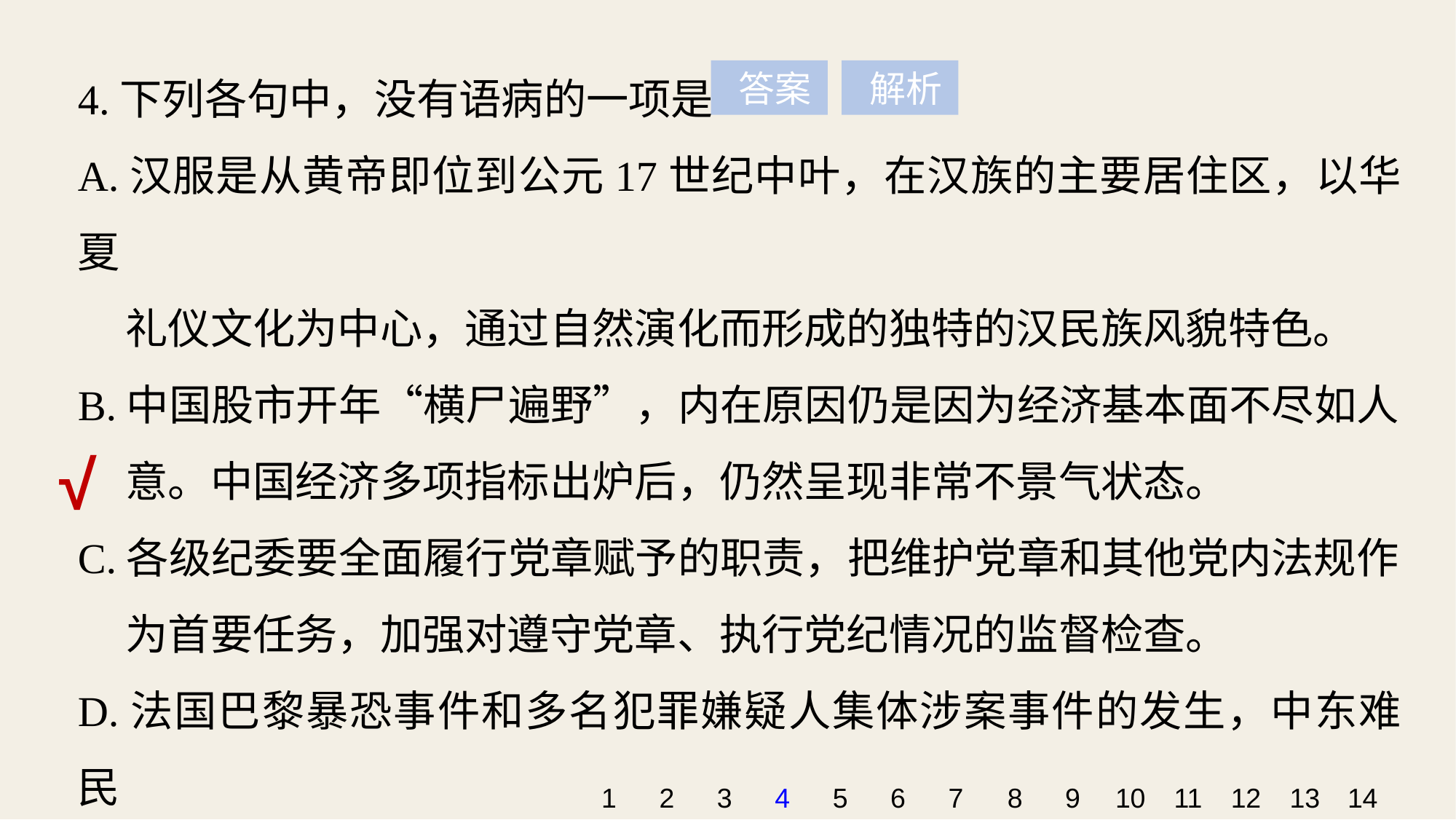

4.下列各句中，没有语病的一项是
A.汉服是从黄帝即位到公元17世纪中叶，在汉族的主要居住区，以华夏
    礼仪文化为中心，通过自然演化而形成的独特的汉民族风貌特色。
B.中国股市开年“横尸遍野”，内在原因仍是因为经济基本面不尽如人
    意。中国经济多项指标出炉后，仍然呈现非常不景气状态。
C.各级纪委要全面履行党章赋予的职责，把维护党章和其他党内法规作
    为首要任务，加强对遵守党章、执行党纪情况的监督检查。
D.法国巴黎暴恐事件和多名犯罪嫌疑人集体涉案事件的发生，中东难民
    群体在欧洲社会的形象遭遇重大危机。
 答案
 解析
√
1
2
3
4
5
6
7
8
9
10
11
12
13
14